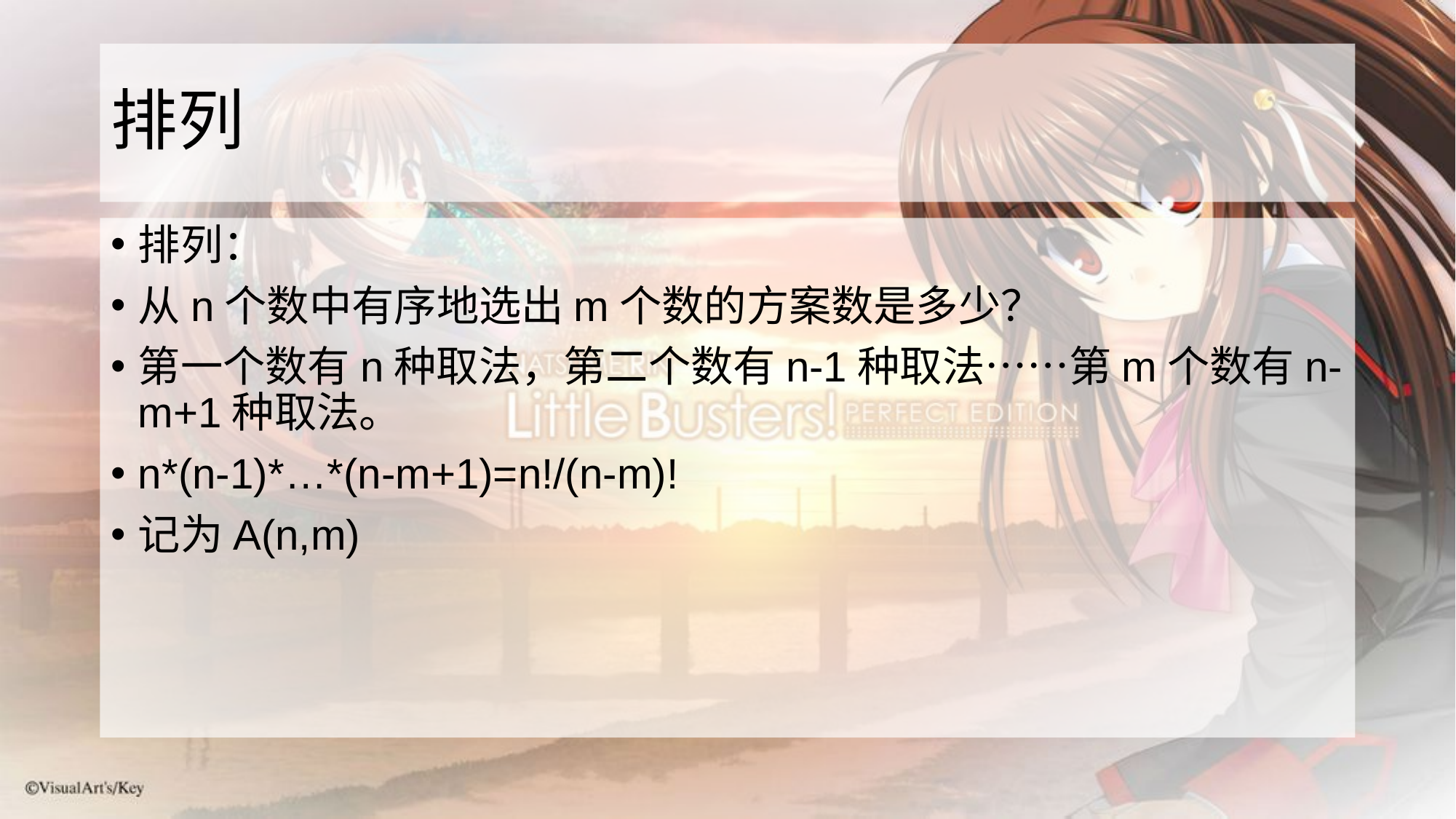

# 排列
排列：
从n个数中有序地选出m个数的方案数是多少？
第一个数有n种取法，第二个数有n-1种取法……第m个数有n-m+1种取法。
n*(n-1)*…*(n-m+1)=n!/(n-m)!
记为A(n,m)